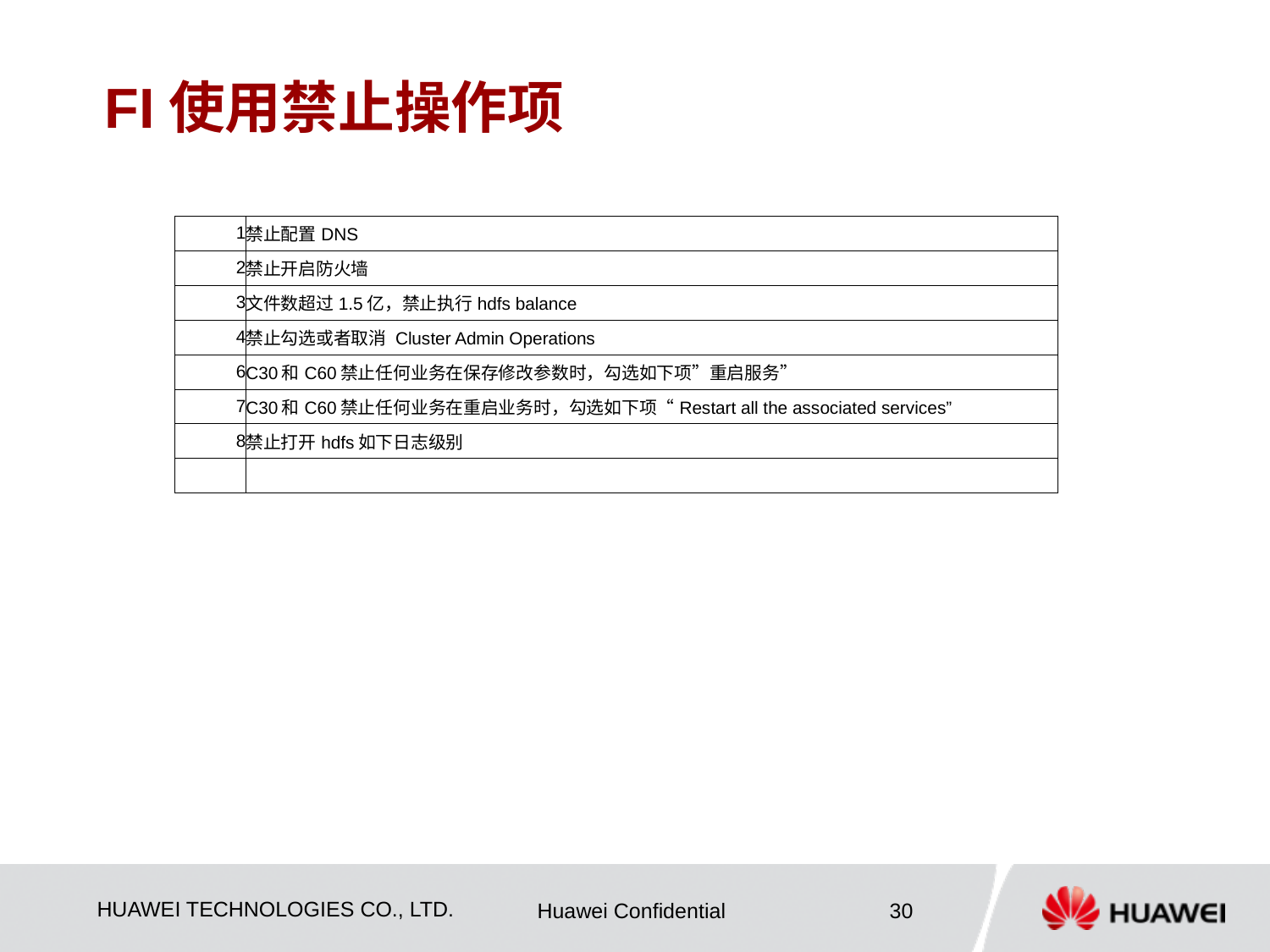

# FI使用禁止操作项
| 1 | 禁止配置DNS |
| --- | --- |
| 2 | 禁止开启防火墙 |
| 3 | 文件数超过1.5亿，禁止执行hdfs balance |
| 4 | 禁止勾选或者取消 Cluster Admin Operations |
| 6 | C30和C60禁止任何业务在保存修改参数时，勾选如下项”重启服务” |
| 7 | C30和C60禁止任何业务在重启业务时，勾选如下项“Restart all the associated services” |
| 8 | 禁止打开hdfs如下日志级别 |
|  |  |